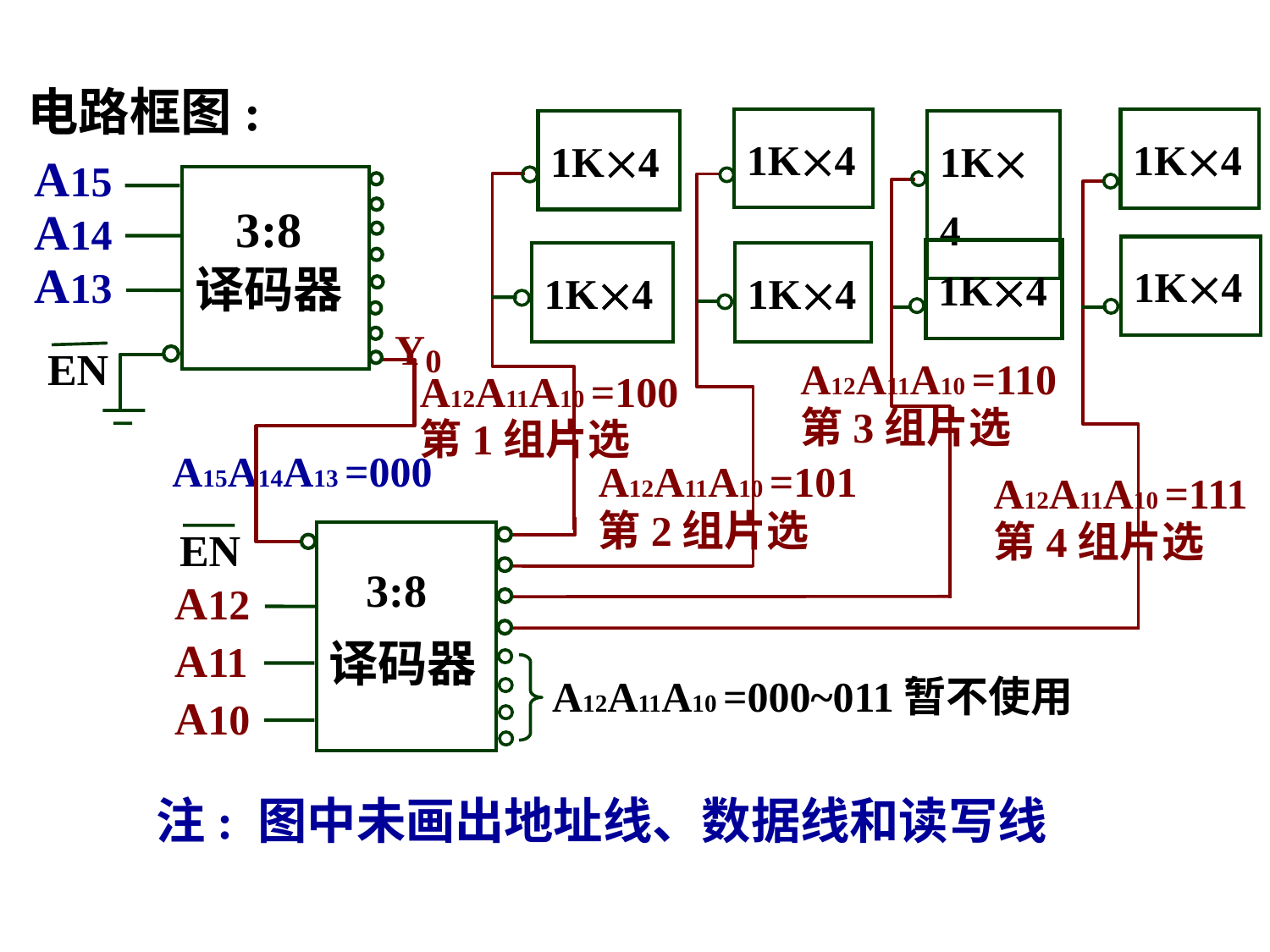

电路框图:
1K×4

1K×4

1K×4

1K×4

1K×4

1K×4

1K×4

1K×4

A15 A14  A13
   3:8
译码器

EN

Y0
A12A11A10 =110第3组片选

A12A11A10 =100第1组片选
A15A14A13 =000
A12A11A10 =101第2组片选
A12A11A10 =111第4组片选
EN

   3:8
译码器

A12 A11  A10

A12A11A10 =000~011暂不使用
注: 图中未画出地址线、数据线和读写线